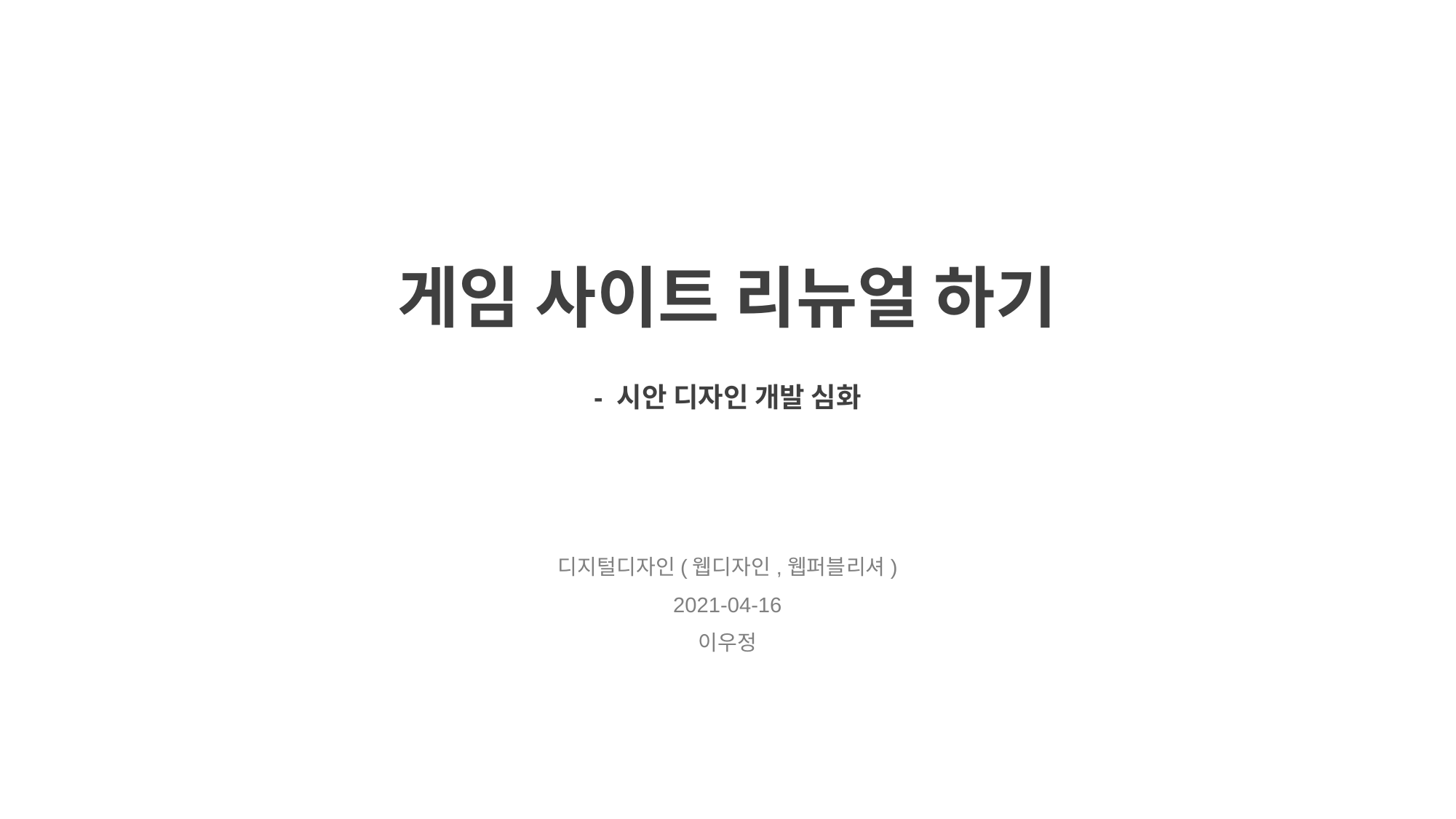

# 게임 사이트 리뉴얼 하기
- 시안 디자인 개발 심화
디지털디자인(웹디자인,웹퍼블리셔)
2021-04-16
이우정